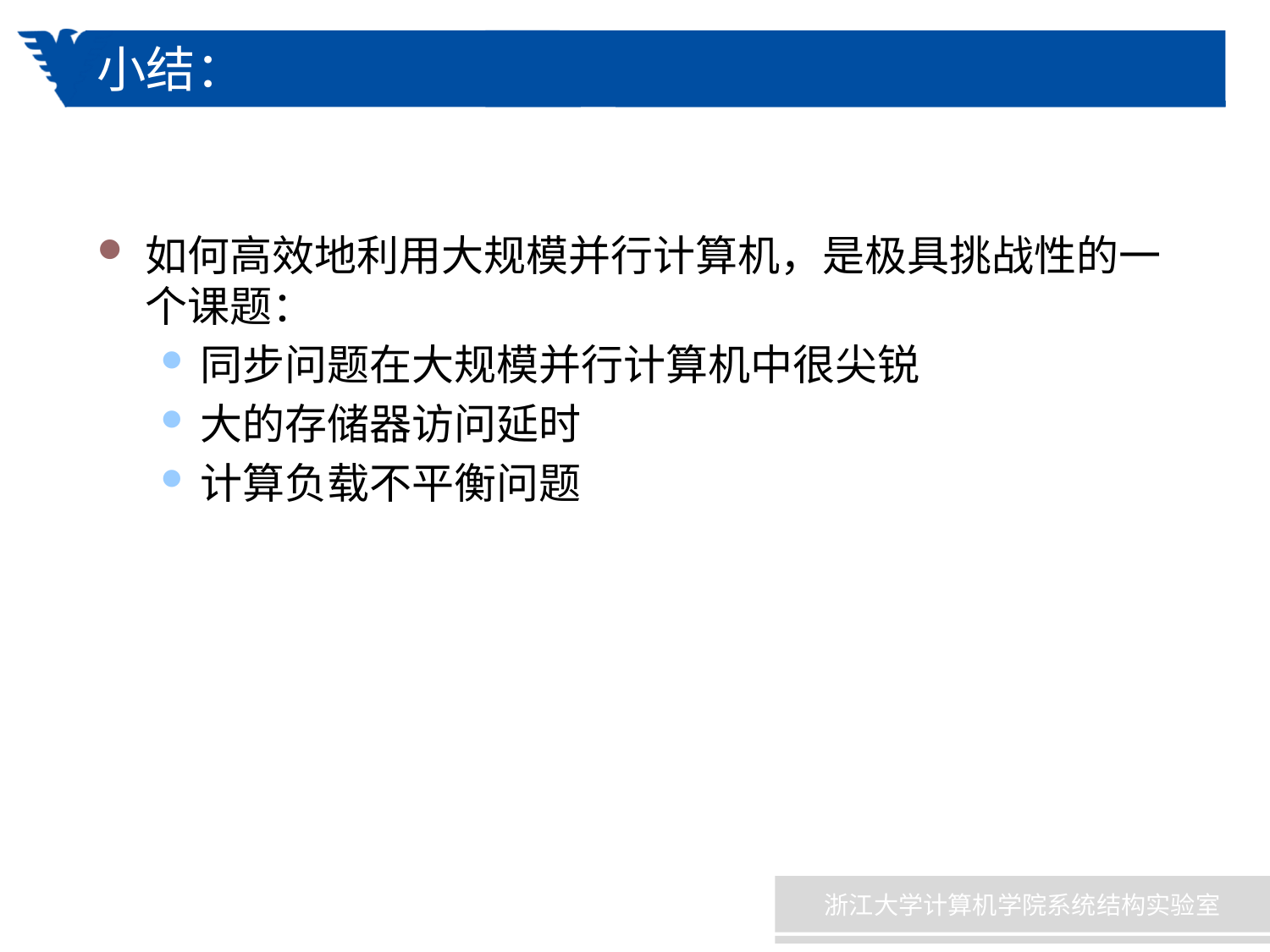

# 小结：
如何高效地利用大规模并行计算机，是极具挑战性的一个课题：
同步问题在大规模并行计算机中很尖锐
大的存储器访问延时
计算负载不平衡问题